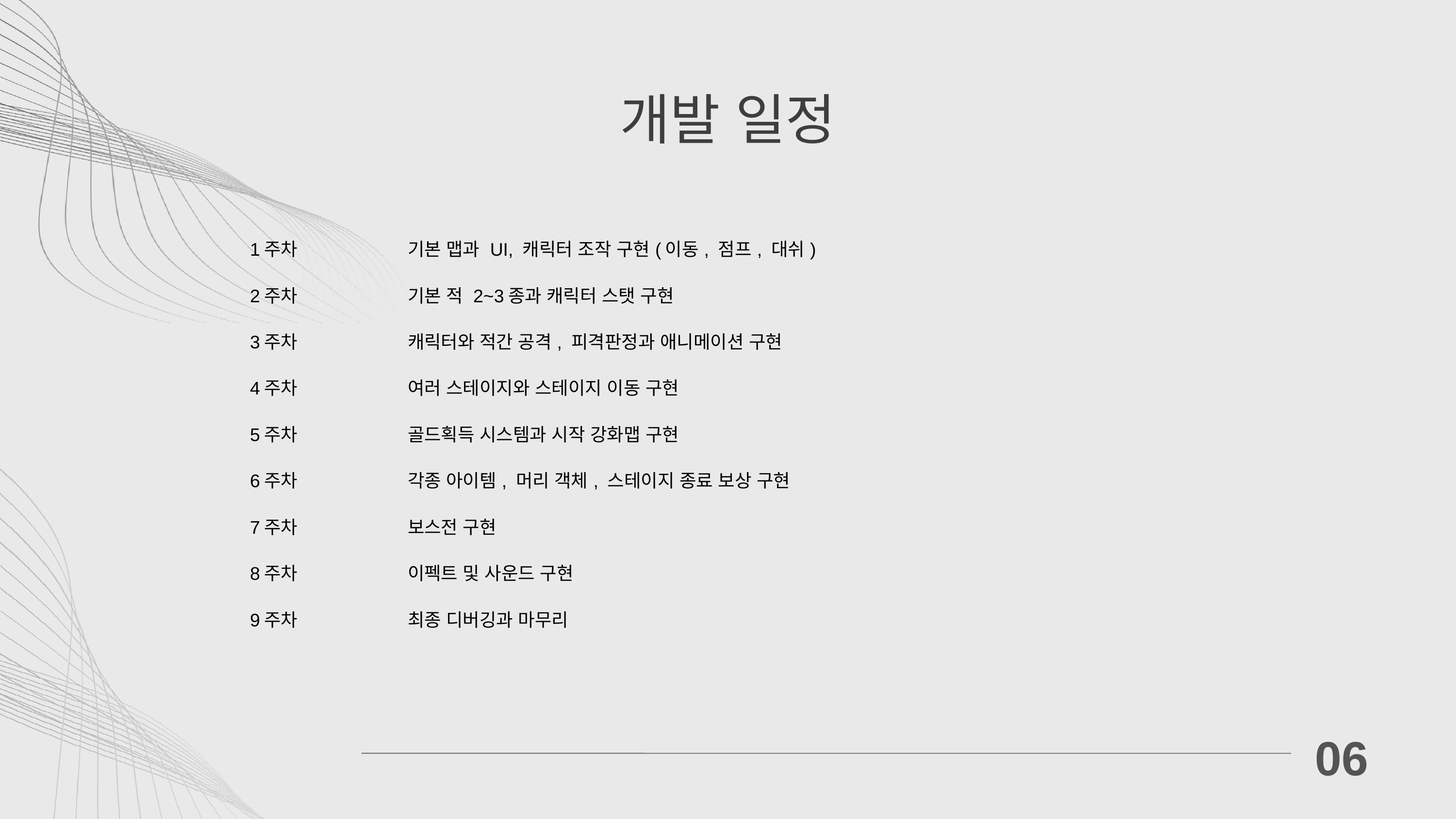

개발 일정
| 1주차 | 기본 맵과 UI, 캐릭터 조작 구현(이동, 점프, 대쉬) |
| --- | --- |
| 2주차 | 기본 적 2~3종과 캐릭터 스탯 구현 |
| 3주차 | 캐릭터와 적간 공격, 피격판정과 애니메이션 구현 |
| 4주차 | 여러 스테이지와 스테이지 이동 구현 |
| 5주차 | 골드획득 시스템과 시작 강화맵 구현 |
| 6주차 | 각종 아이템, 머리 객체, 스테이지 종료 보상 구현 |
| 7주차 | 보스전 구현 |
| 8주차 | 이펙트 및 사운드 구현 |
| 9주차 | 최종 디버깅과 마무리 |

06